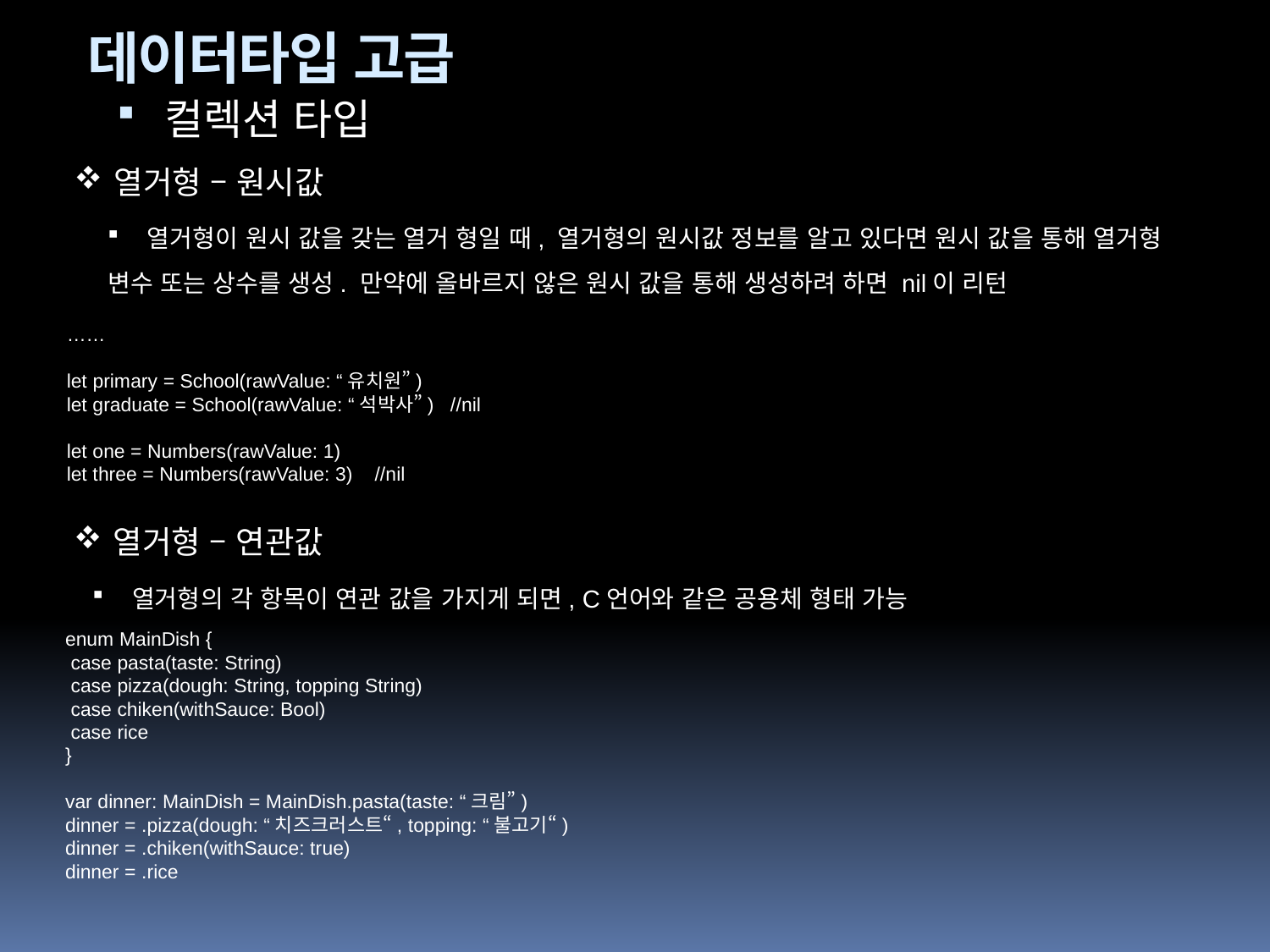

데이터타입 고급
컬렉션 타입
열거형 – 원시값
열거형이 원시 값을 갖는 열거 형일 때, 열거형의 원시값 정보를 알고 있다면 원시 값을 통해 열거형
변수 또는 상수를 생성. 만약에 올바르지 않은 원시 값을 통해 생성하려 하면 nil이 리턴
……

let primary = School(rawValue: “유치원”)
let graduate = School(rawValue: “석박사”)   //nil

let one = Numbers(rawValue: 1)
let three = Numbers(rawValue: 3)    //nil
열거형 – 연관값
열거형의 각 항목이 연관 값을 가지게 되면, C언어와 같은 공용체 형태 가능
enum MainDish {
 case pasta(taste: String)
 case pizza(dough: String, topping String)
 case chiken(withSauce: Bool)
 case rice
}

var dinner: MainDish = MainDish.pasta(taste: “크림”)
dinner = .pizza(dough: “치즈크러스트“, topping: “불고기“)
dinner = .chiken(withSauce: true)
dinner = .rice